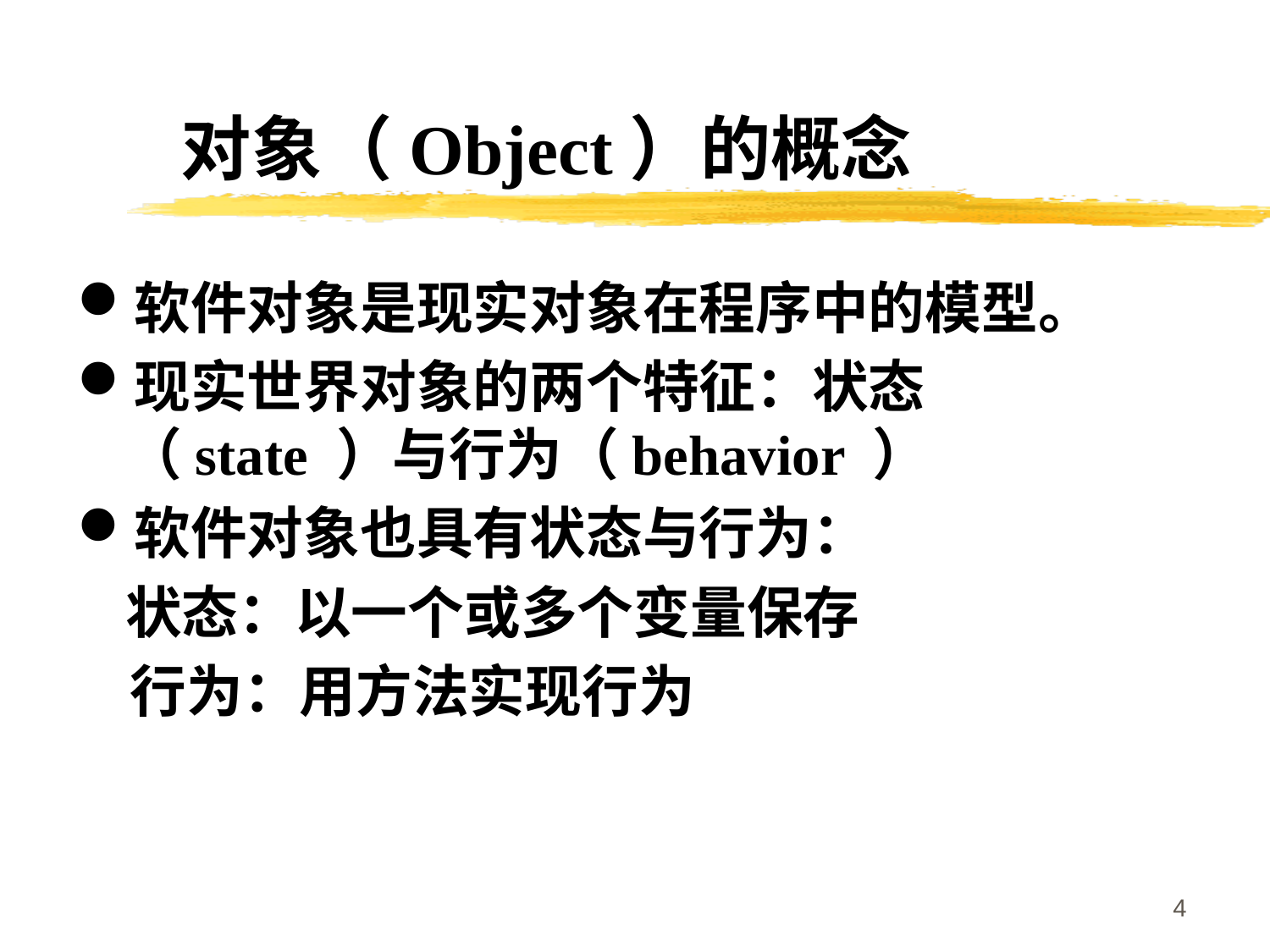

# 对象（Object）的概念
软件对象是现实对象在程序中的模型。
现实世界对象的两个特征：状态（state ）与行为（behavior ）
软件对象也具有状态与行为：
	状态：以一个或多个变量保存
   行为：用方法实现行为

4